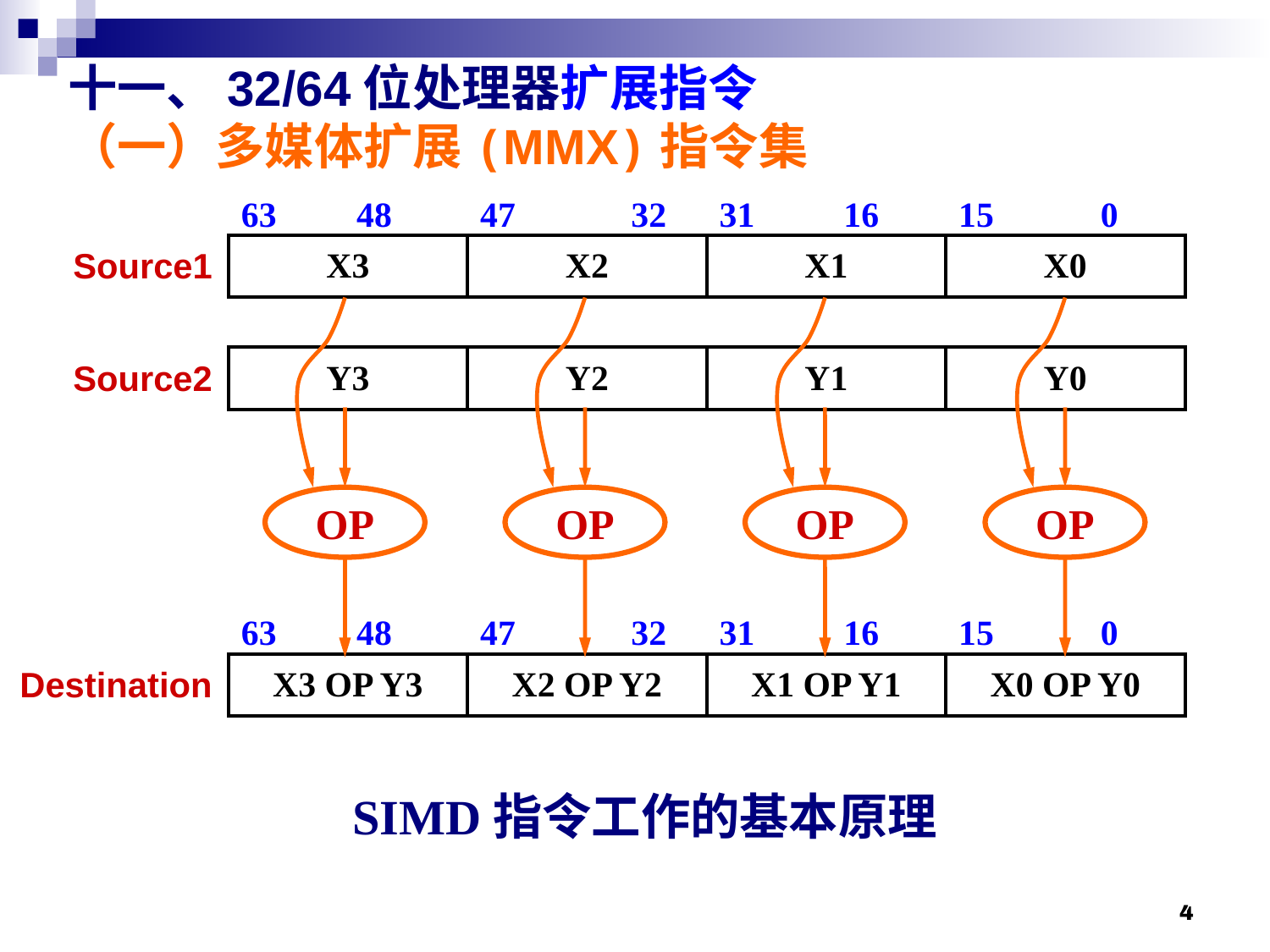

# 十一、32/64位处理器扩展指令 （一）多媒体扩展(MMX)指令集
| 63 48 | 47 32 | 31 16 | 15 0 |
| --- | --- | --- | --- |
| X3 | X2 | X1 | X0 |
| --- | --- | --- | --- |
Source1

| Y3 | Y2 | Y1 | Y0 |
| --- | --- | --- | --- |
Source2

OP
OP
OP
OP

| 63 48 | 47 32 | 31 16 | 15 0 |
| --- | --- | --- | --- |
| X3 OP Y3 | X2 OP Y2 | X1 OP Y1 | X0 OP Y0 |
| --- | --- | --- | --- |
Destination
SIMD指令工作的基本原理
4